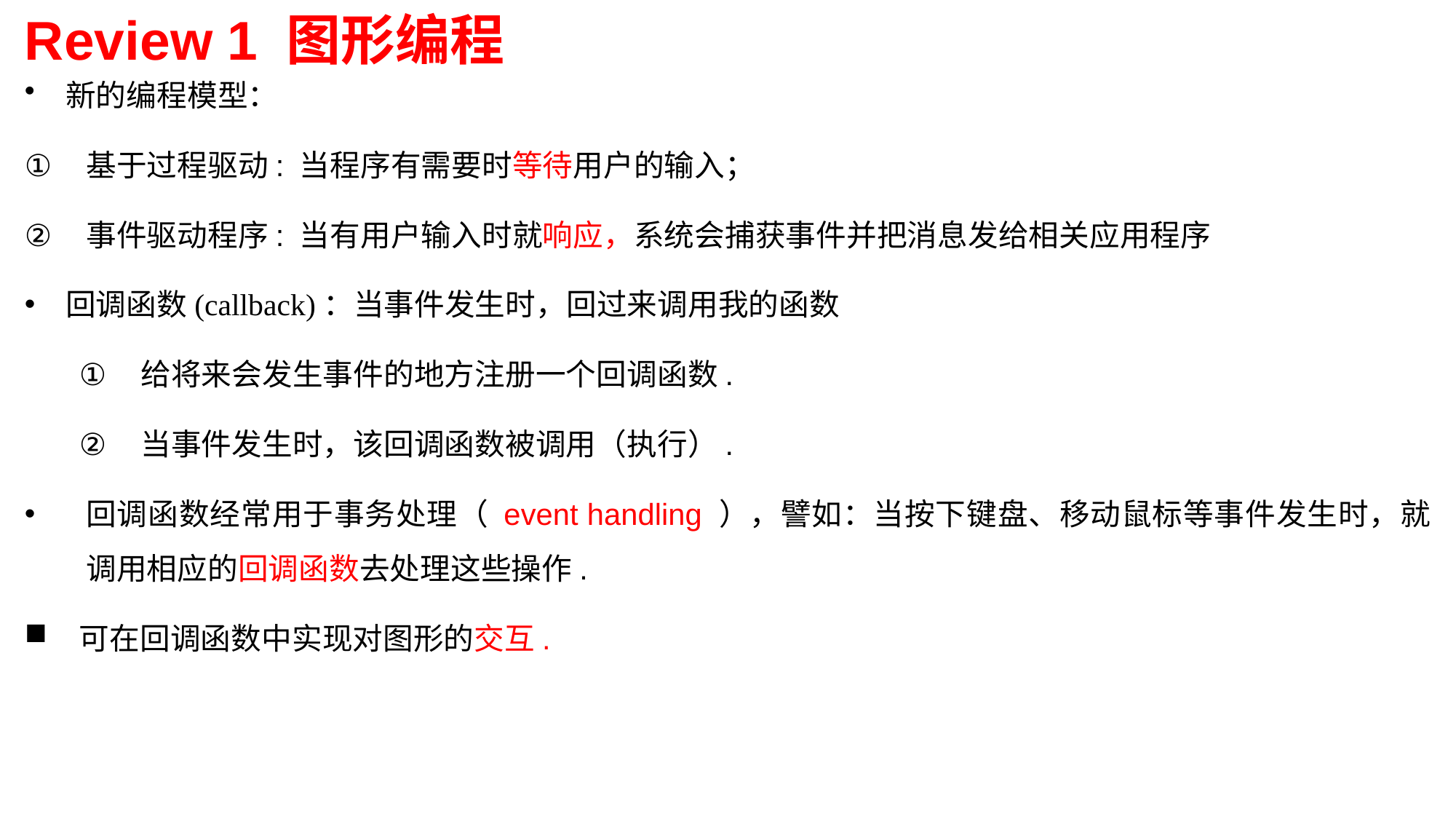

Review 1 图形编程
新的编程模型：
基于过程驱动: 当程序有需要时等待用户的输入；
事件驱动程序: 当有用户输入时就响应，系统会捕获事件并把消息发给相关应用程序
回调函数(callback)：当事件发生时，回过来调用我的函数
给将来会发生事件的地方注册一个回调函数.
当事件发生时，该回调函数被调用（执行）.
回调函数经常用于事务处理（ event handling ），譬如：当按下键盘、移动鼠标等事件发生时，就调用相应的回调函数去处理这些操作.
可在回调函数中实现对图形的交互.